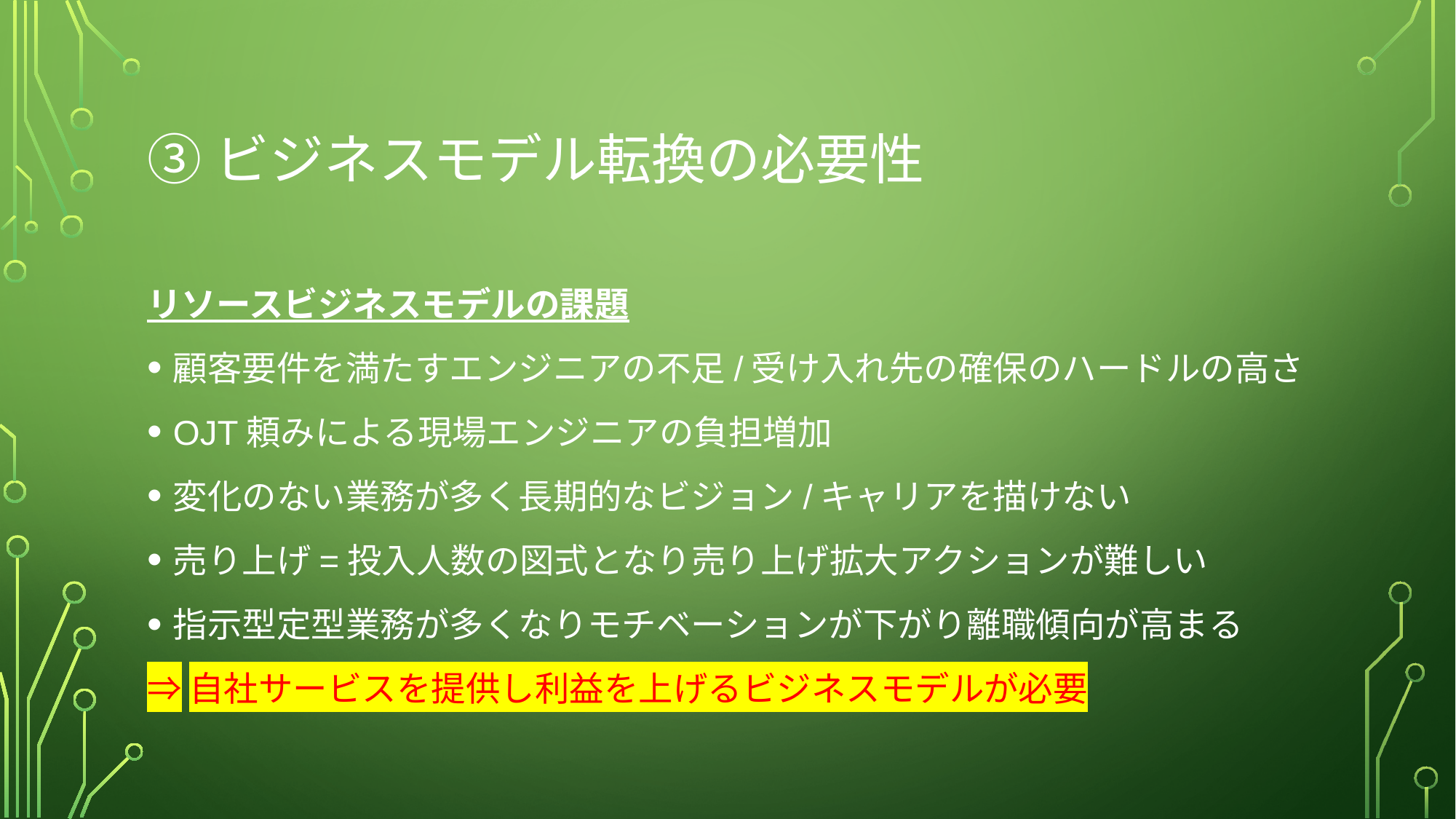

# ③ビジネスモデル転換の必要性
リソースビジネスモデルの課題
顧客要件を満たすエンジニアの不足/受け入れ先の確保のハードルの高さ
OJT頼みによる現場エンジニアの負担増加
変化のない業務が多く長期的なビジョン/キャリアを描けない
売り上げ=投入人数の図式となり売り上げ拡大アクションが難しい
指示型定型業務が多くなりモチベーションが下がり離職傾向が高まる
⇒自社サービスを提供し利益を上げるビジネスモデルが必要